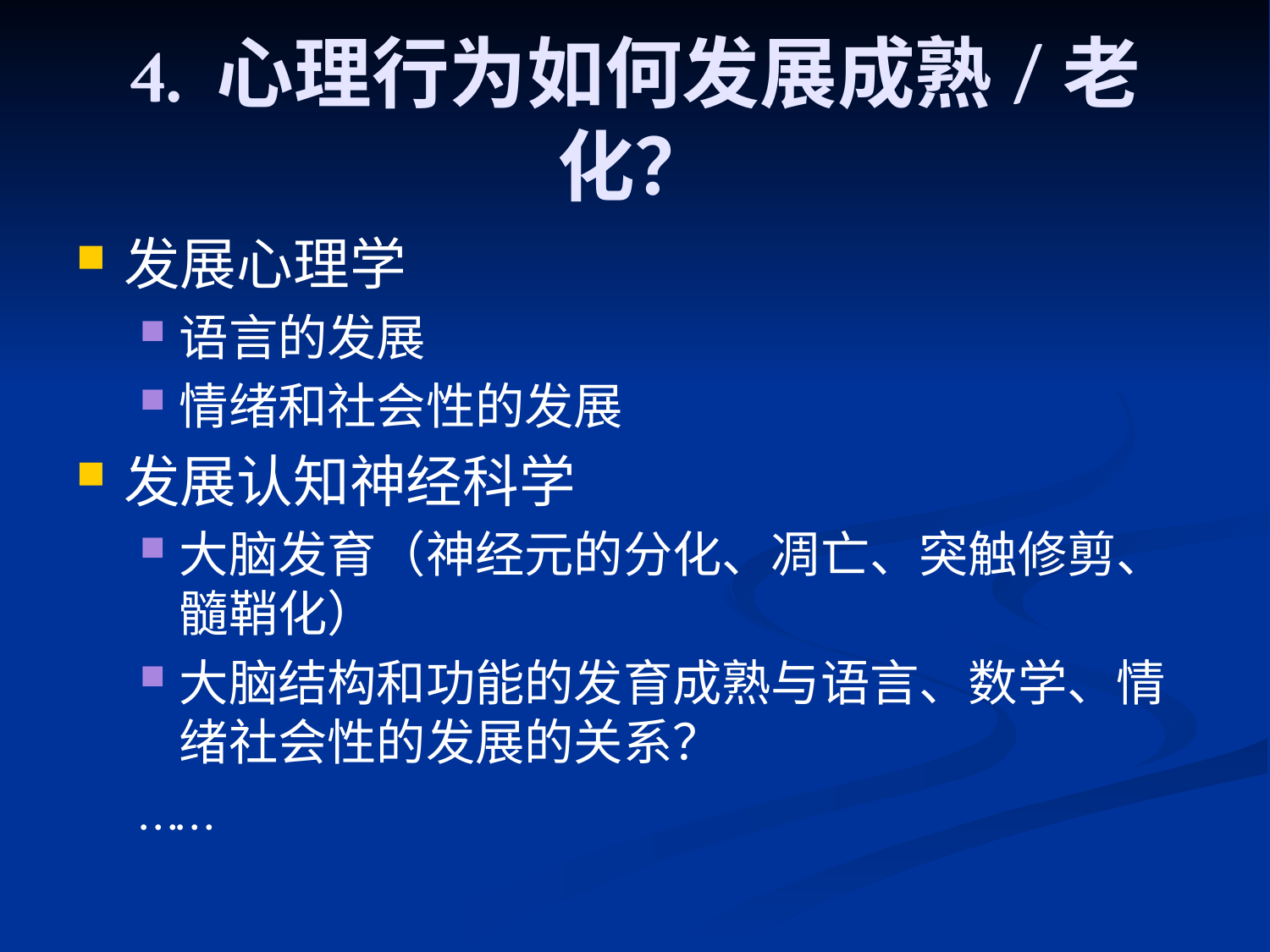

# 4. 心理行为如何发展成熟/老化？
发展心理学
语言的发展
情绪和社会性的发展
发展认知神经科学
大脑发育（神经元的分化、凋亡、突触修剪、髓鞘化）
大脑结构和功能的发育成熟与语言、数学、情绪社会性的发展的关系？
……